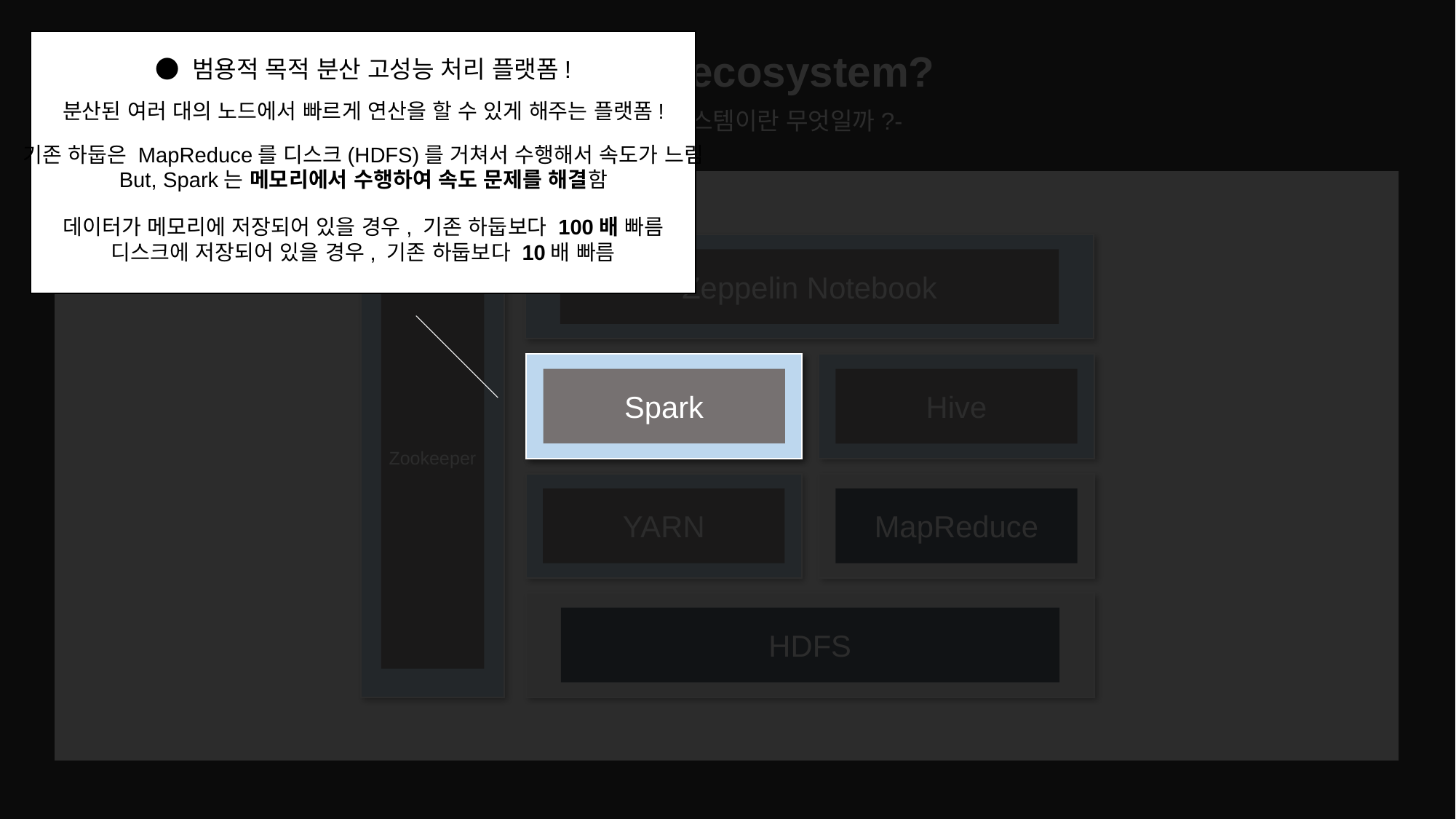

Hadoop ecosystem?
● 범용적 목적 분산 고성능 처리 플랫폼!
분산된 여러 대의 노드에서 빠르게 연산을 할 수 있게 해주는 플랫폼!
- 하둡 에코시스템이란 무엇일까?-
기존 하둡은 MapReduce를 디스크(HDFS)를 거쳐서 수행해서 속도가 느림
But, Spark는 메모리에서 수행하여 속도 문제를 해결함

데이터가 메모리에 저장되어 있을 경우, 기존 하둡보다 100배 빠름
디스크에 저장되어 있을 경우, 기존 하둡보다 10배 빠름

Zeppelin Notebook

Hive

Spark

Zookeeper

YARN

MapReduce

HDFS

Spark